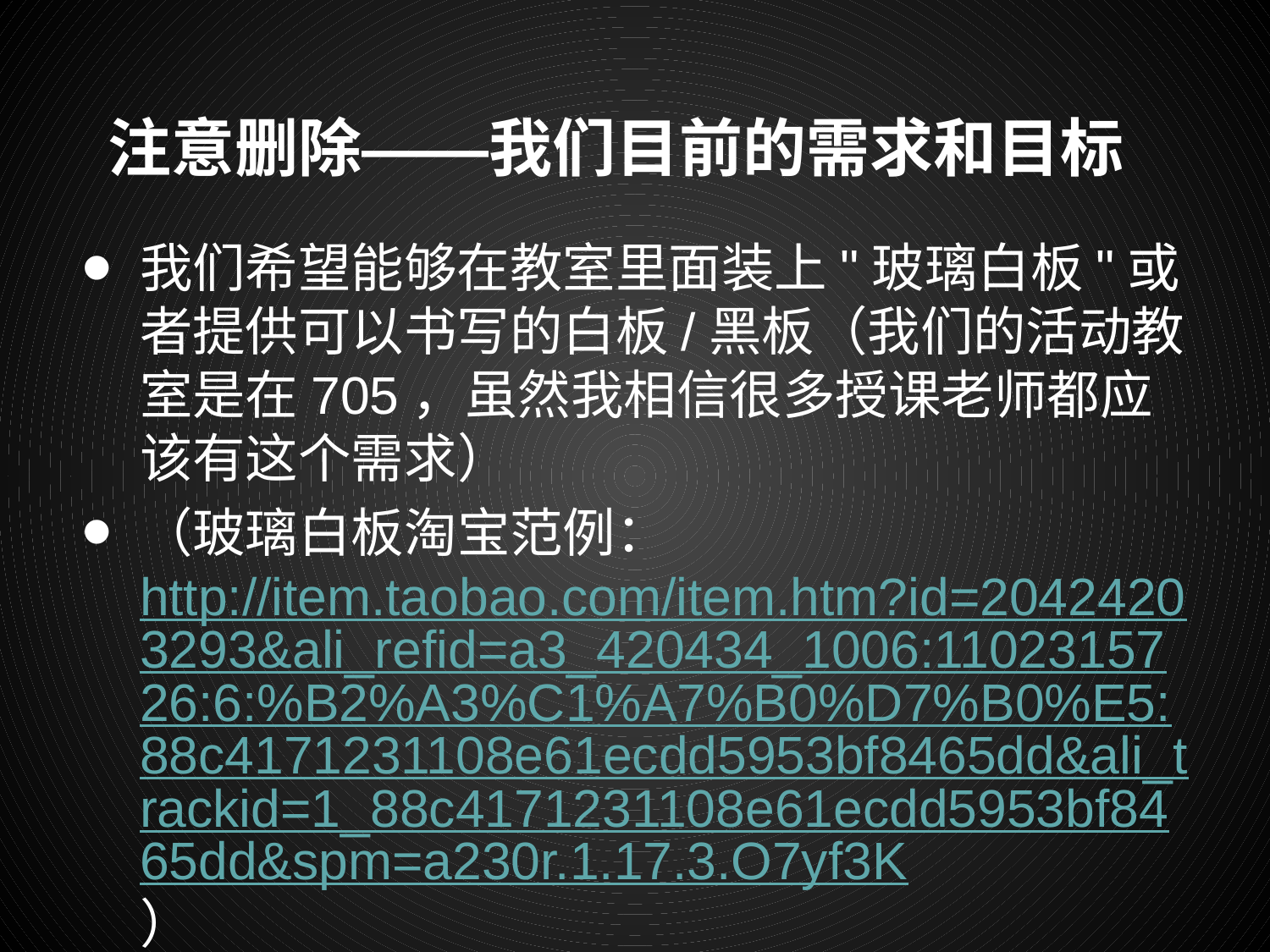

# 注意删除——我们目前的需求和目标
我们希望能够在教室里面装上"玻璃白板"或者提供可以书写的白板/黑板（我们的活动教室是在705，虽然我相信很多授课老师都应该有这个需求）
（玻璃白板淘宝范例：http://item.taobao.com/item.htm?id=20424203293&ali_refid=a3_420434_1006:1102315726:6:%B2%A3%C1%A7%B0%D7%B0%E5:88c4171231108e61ecdd5953bf8465dd&ali_trackid=1_88c4171231108e61ecdd5953bf8465dd&spm=a230r.1.17.3.O7yf3K）